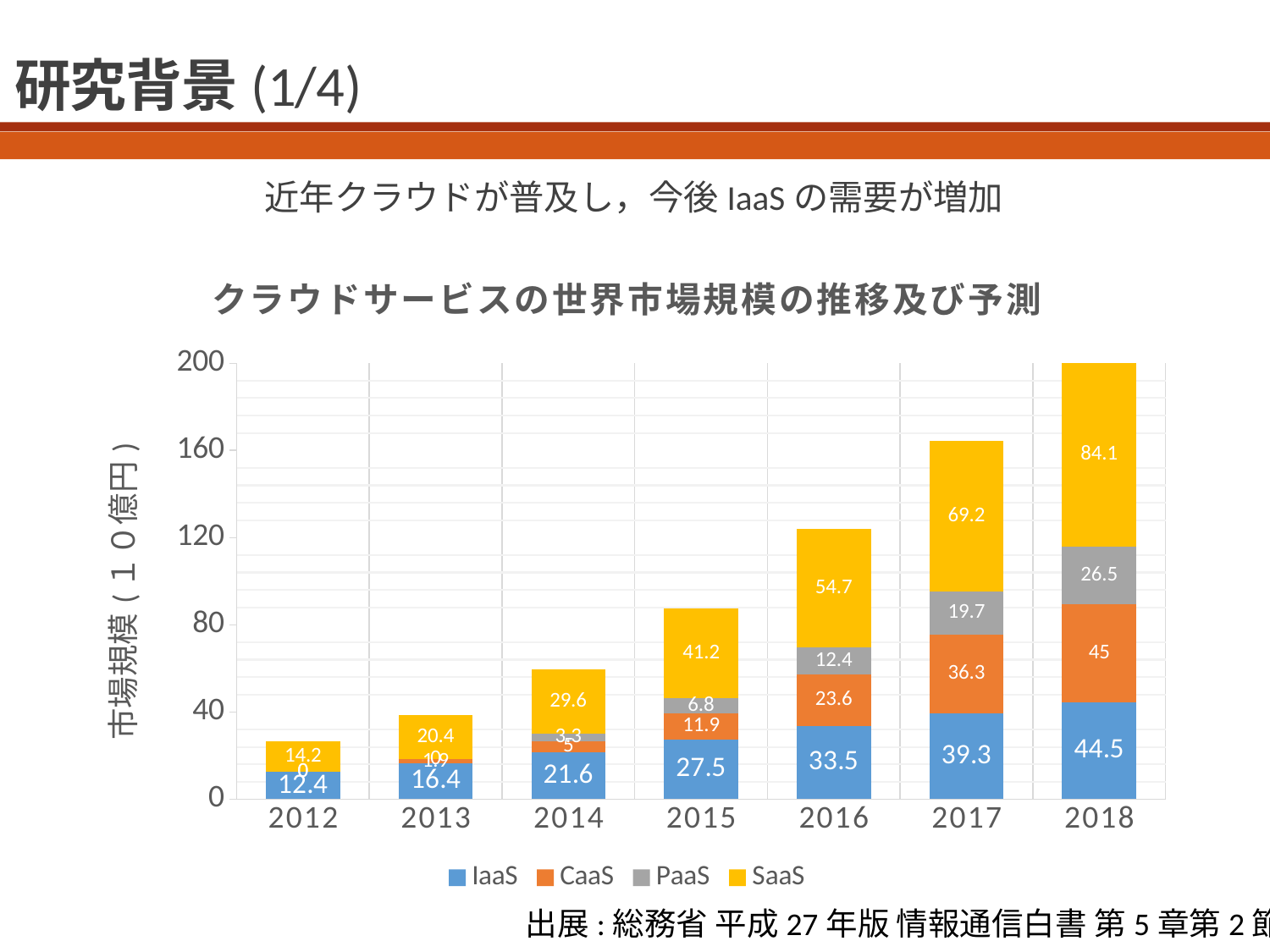

# 研究背景(1/4)
近年クラウドが普及し，今後IaaSの需要が増加

### Chart: クラウドサービスの世界市場規模の推移及び予測

| Category | IaaS | CaaS | PaaS | SaaS |
|---|---|---|---|---|
| 2012 | 12.4 | 0.0 | 0.0 | 14.2 |
| 2013 | 16.4 | 1.9 | 0.0 | 20.4 |
| 2014 | 21.6 | 5.0 | 3.3 | 29.6 |
| 2015 | 27.5 | 11.9 | 6.8 | 41.2 |
| 2016 | 33.5 | 23.6 | 12.4 | 54.7 |
| 2017 | 39.3 | 36.3 | 19.7 | 69.2 |
| 2018 | 44.5 | 45.0 | 26.5 | 84.1 |
出展:総務省 平成27年版 情報通信白書 第5章第2節